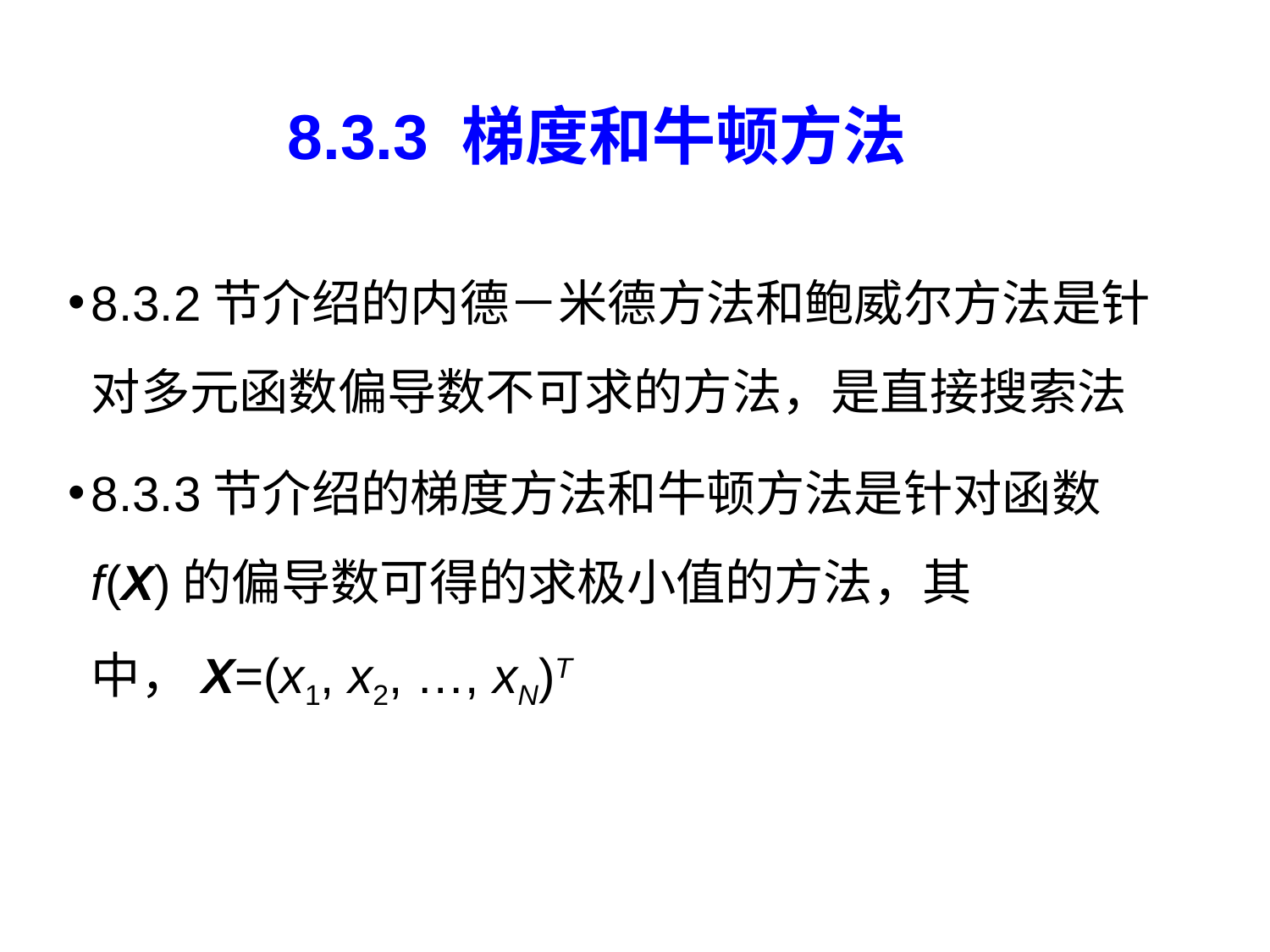

# 8.3.3 梯度和牛顿方法
8.3.2节介绍的内德－米德方法和鲍威尔方法是针对多元函数偏导数不可求的方法，是直接搜索法
8.3.3节介绍的梯度方法和牛顿方法是针对函数f(X)的偏导数可得的求极小值的方法，其中，X=(x1, x2, …, xN)T